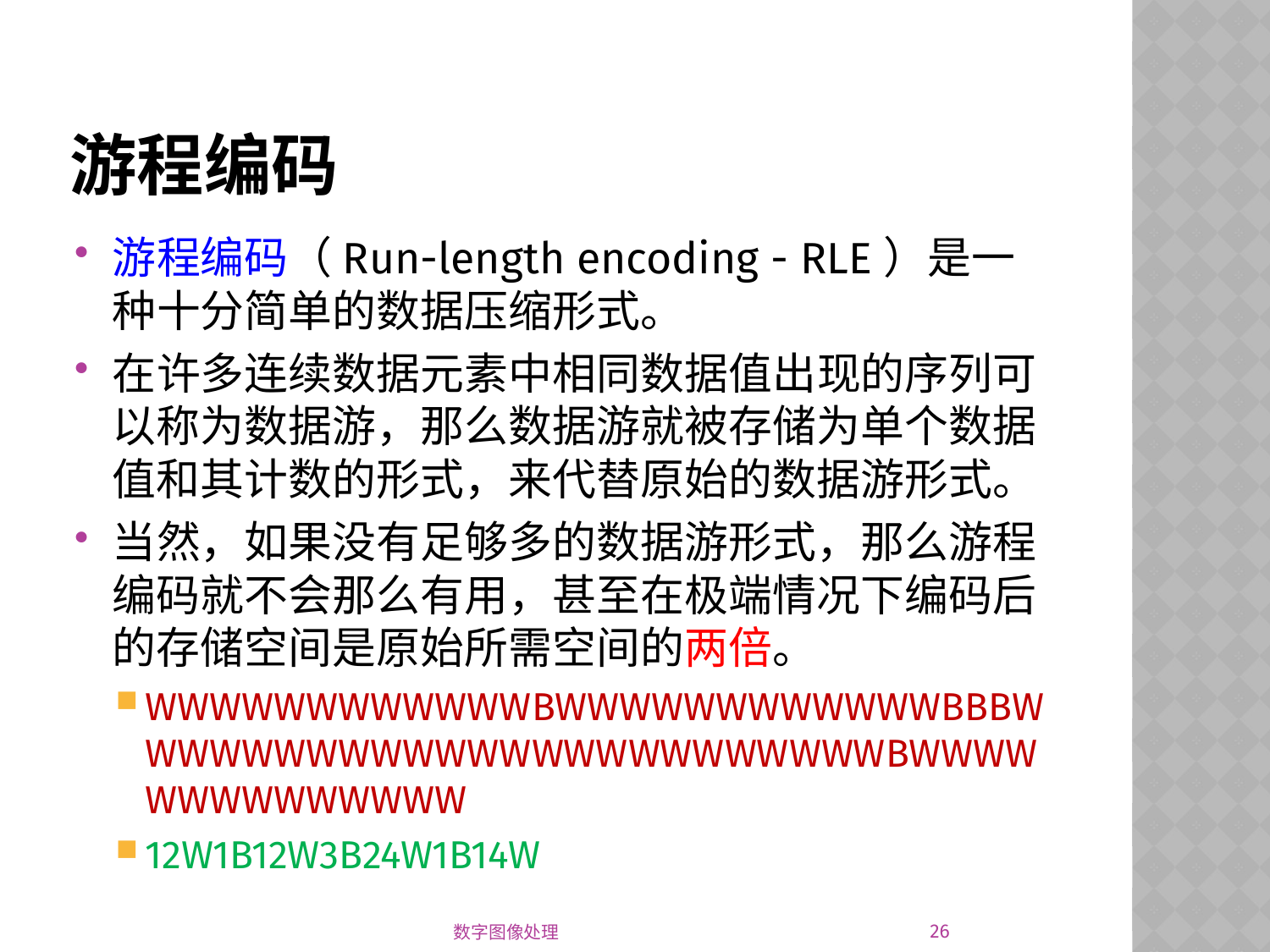

# 游程编码
游程编码（Run-length encoding - RLE）是一种十分简单的数据压缩形式。
在许多连续数据元素中相同数据值出现的序列可以称为数据游，那么数据游就被存储为单个数据值和其计数的形式，来代替原始的数据游形式。
当然，如果没有足够多的数据游形式，那么游程编码就不会那么有用，甚至在极端情况下编码后的存储空间是原始所需空间的两倍。
WWWWWWWWWWWWBWWWWWWWWWWWWBBBWWWWWWWWWWWWWWWWWWWWWWWWBWWWWWWWWWWWWWW
12W1B12W3B24W1B14W
26
数字图像处理